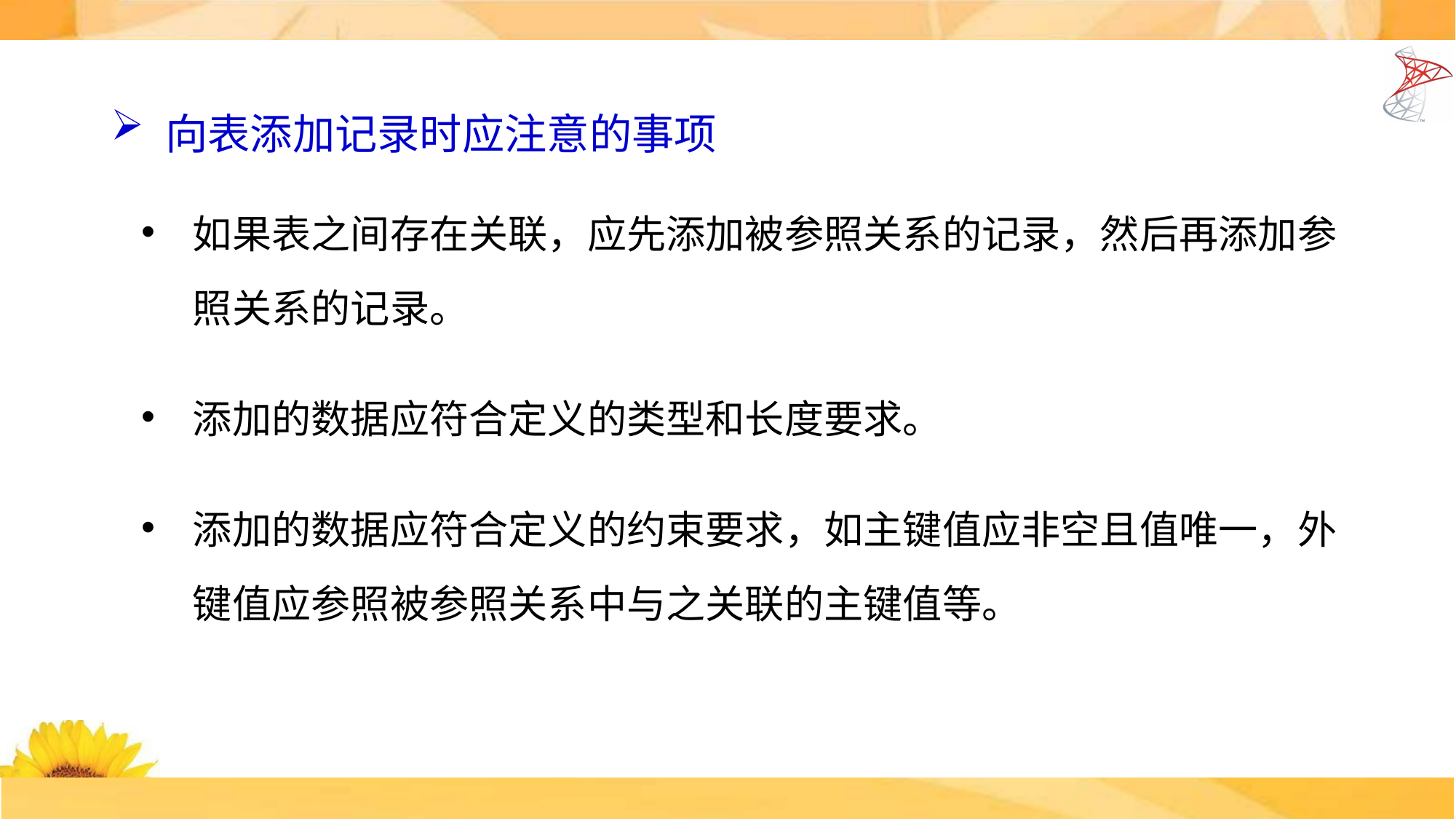

# 向表添加记录时应注意的事项
如果表之间存在关联，应先添加被参照关系的记录，然后再添加参照关系的记录。
添加的数据应符合定义的类型和长度要求。
添加的数据应符合定义的约束要求，如主键值应非空且值唯一，外键值应参照被参照关系中与之关联的主键值等。